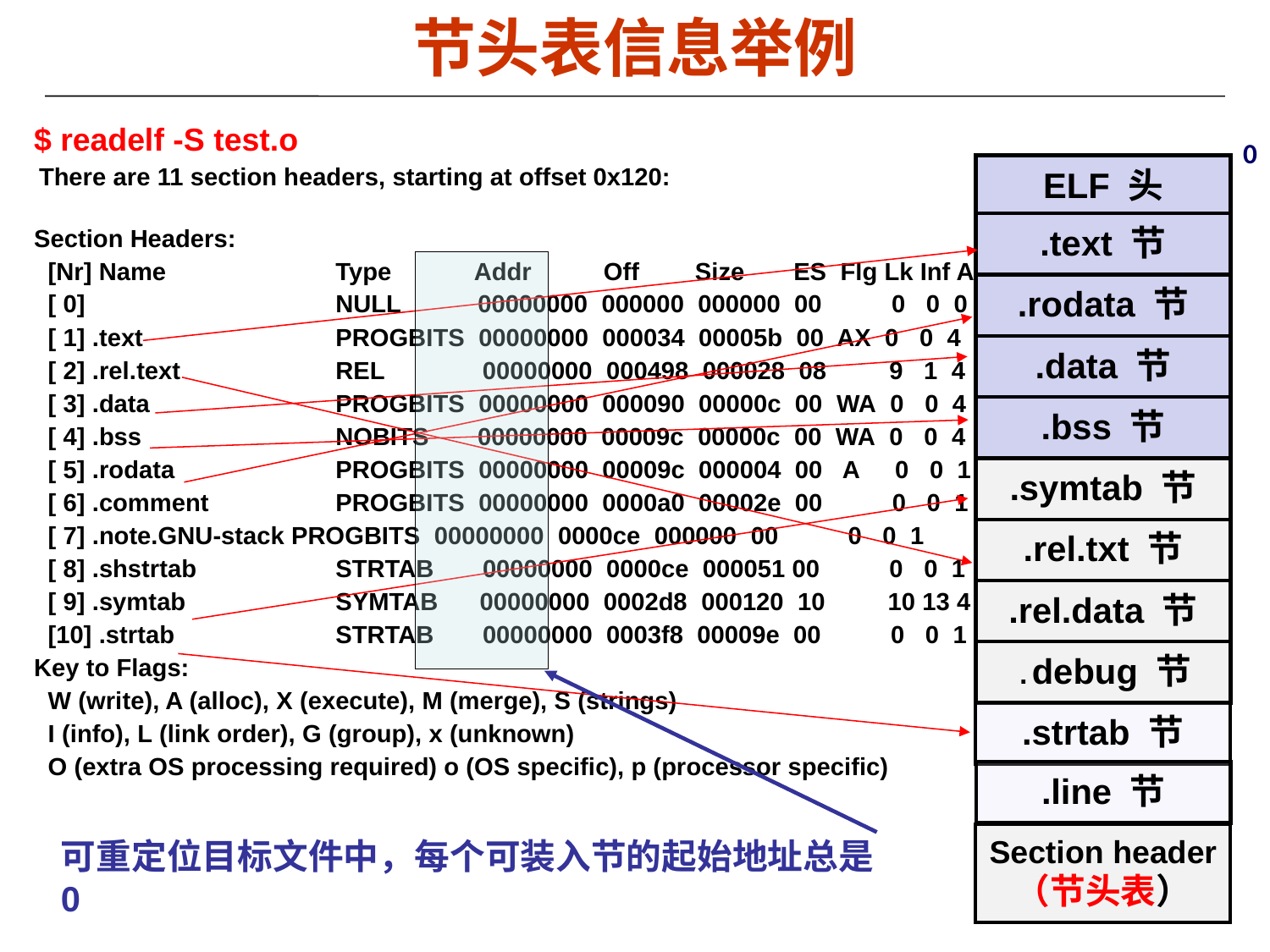

# 节头表信息举例
$ readelf -S test.o
 There are 11 section headers, starting at offset 0x120:
Section Headers:
  [Nr] Name              	Type            Addr     	  Off        Size       ES  Flg Lk Inf Al
  [ 0]                   	NULL           00000000  000000  000000  00          0   0  0
  [ 1] .text             	PROGBITS  00000000  000034  00005b  00  AX  0   0  4
  [ 2] .rel.text         	REL              00000000  000498  000028  08         9   1  4
  [ 3] .data             	PROGBITS  00000000  000090  00000c  00  WA  0   0  4
  [ 4] .bss              	NOBITS       00000000  00009c  00000c  00  WA  0   0  4
  [ 5] .rodata           	PROGBITS  00000000  00009c  000004  00   A     0   0  1
  [ 6] .comment          	PROGBITS  00000000  0000a0  00002e  00          0   0  1
  [ 7] .note.GNU-stack PROGBITS  00000000  0000ce  000000  00          0   0  1
  [ 8] .shstrtab         	STRTAB       00000000  0000ce  000051 00          0   0  1
  [ 9] .symtab           	SYMTAB      00000000  0002d8  000120  10         10 13 4
  [10] .strtab           	STRTAB       00000000  0003f8  00009e  00          0   0  1
Key to Flags:
  W (write), A (alloc), X (execute), M (merge), S (strings)
  I (info), L (link order), G (group), x (unknown)
  O (extra OS processing required) o (OS specific), p (processor specific)
0
ELF 头
.text 节
.rodata 节
.data 节
.bss 节
.symtab 节
.rel.txt 节
.rel.data 节
.debug 节
.strtab 节
.line 节
Section header
（节头表）

可重定位目标文件中，每个可装入节的起始地址总是0